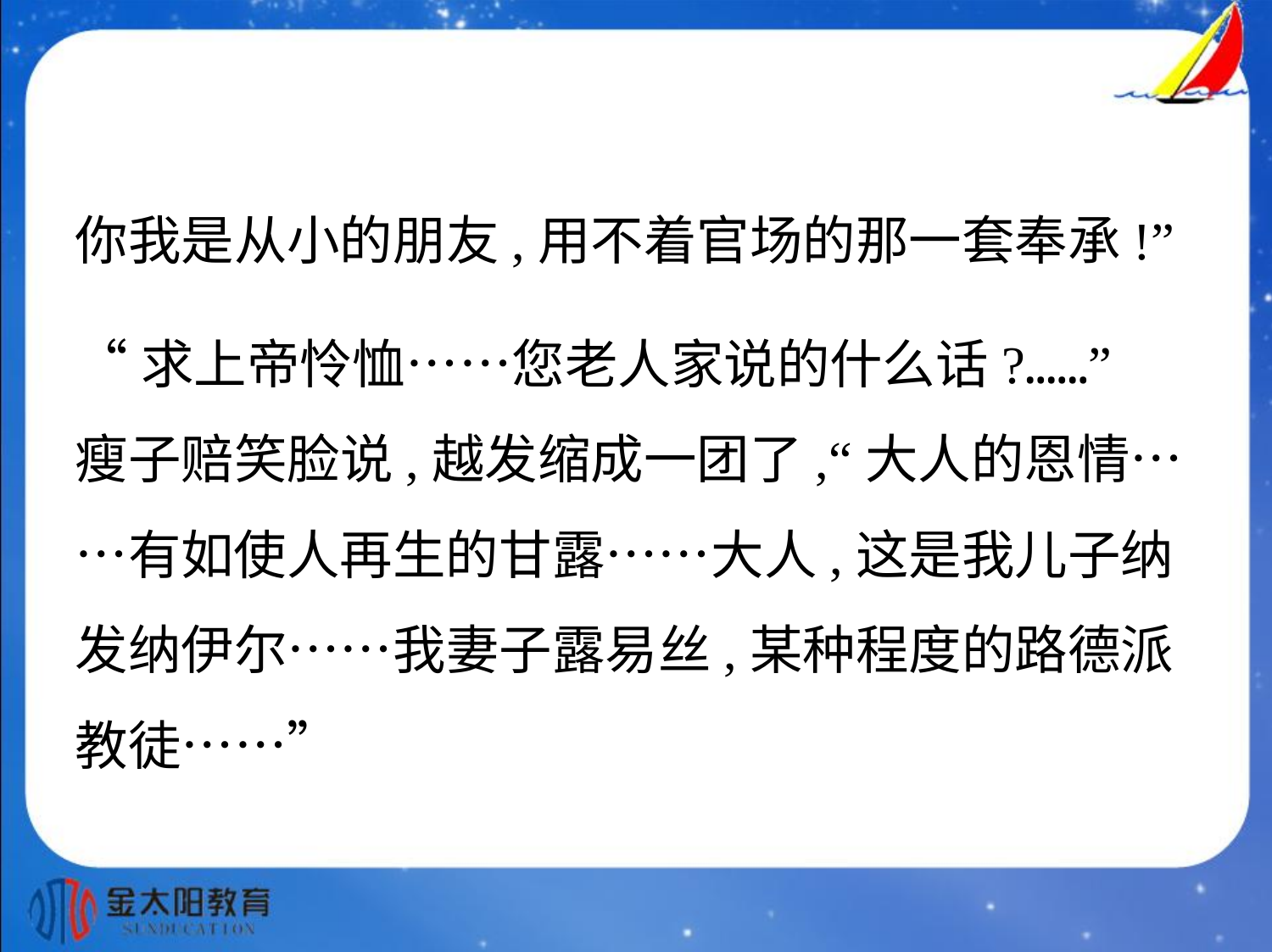

你我是从小的朋友,用不着官场的那一套奉承!”
“求上帝怜恤……您老人家说的什么话?……”
瘦子赔笑脸说,越发缩成一团了,“大人的恩情…
…有如使人再生的甘露……大人,这是我儿子纳
发纳伊尔……我妻子露易丝,某种程度的路德派
教徒……”